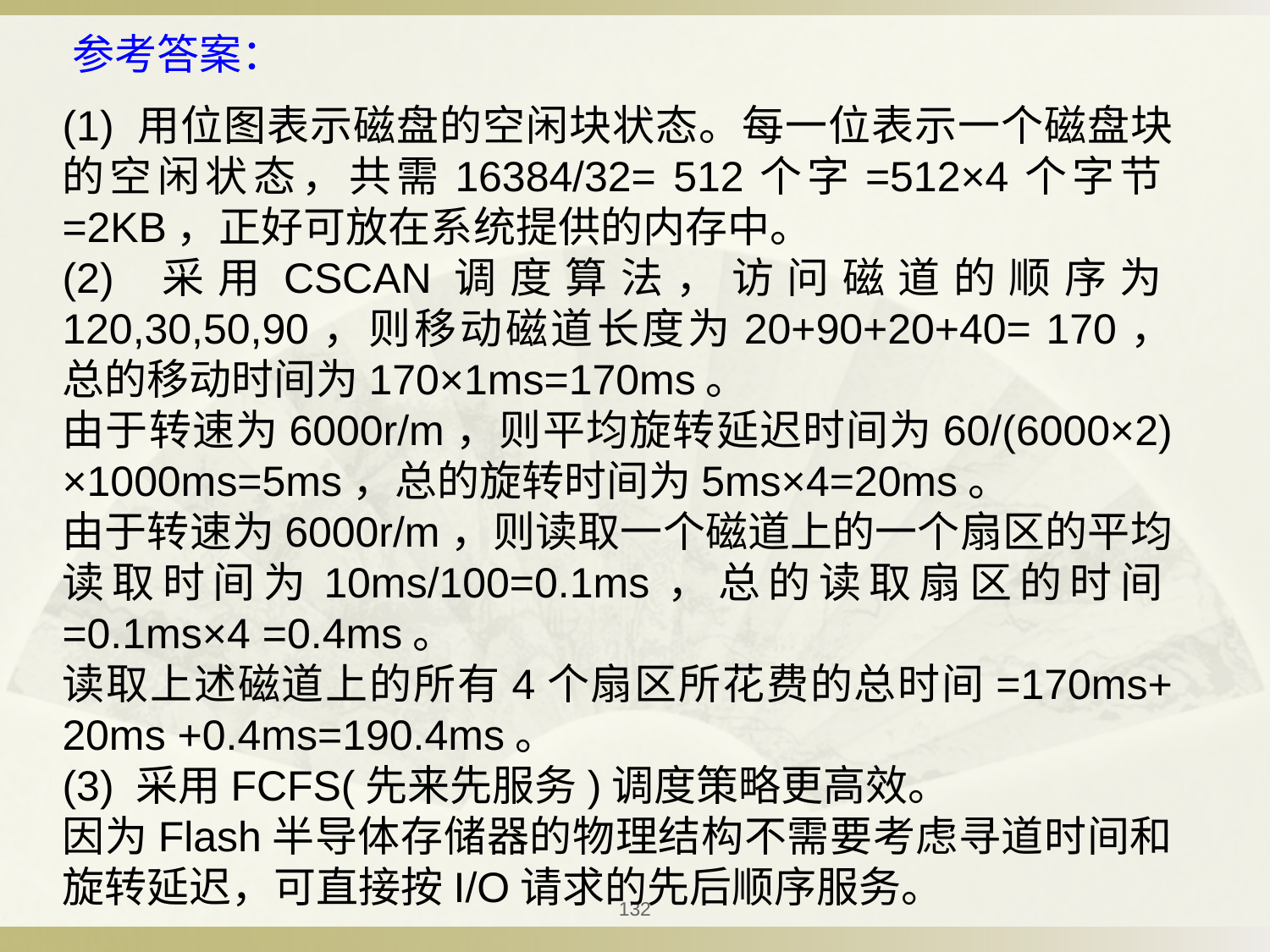

参考答案：
(1) 用位图表示磁盘的空闲块状态。每一位表示一个磁盘块的空闲状态，共需16384/32= 512个字=512×4个字节=2KB，正好可放在系统提供的内存中。
(2) 采用CSCAN调度算法，访问磁道的顺序为120,30,50,90，则移动磁道长度为20+90+20+40= 170，总的移动时间为170×1ms=170ms。
由于转速为6000r/m，则平均旋转延迟时间为60/(6000×2) ×1000ms=5ms，总的旋转时间为5ms×4=20ms。
由于转速为6000r/m，则读取一个磁道上的一个扇区的平均读取时间为10ms/100=0.1ms，总的读取扇区的时间=0.1ms×4 =0.4ms。
读取上述磁道上的所有4个扇区所花费的总时间=170ms+ 20ms +0.4ms=190.4ms。
(3) 采用FCFS(先来先服务)调度策略更高效。
因为Flash半导体存储器的物理结构不需要考虑寻道时间和旋转延迟，可直接按I/O请求的先后顺序服务。
132